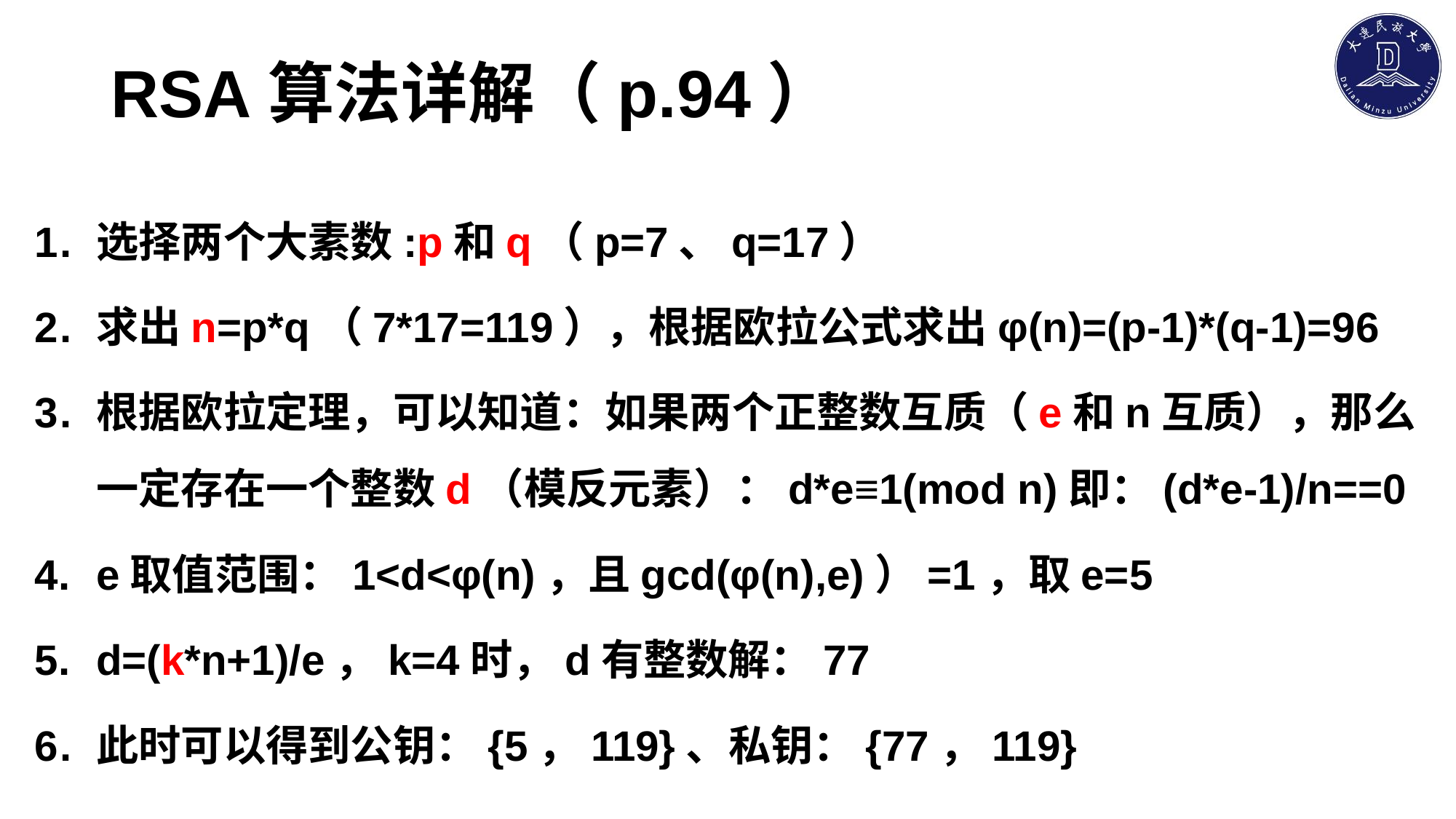

# RSA算法详解（p.94）
选择两个大素数:p和q（p=7、q=17）
求出n=p*q（7*17=119），根据欧拉公式求出φ(n)=(p-1)*(q-1)=96
根据欧拉定理，可以知道：如果两个正整数互质（e和n互质），那么一定存在一个整数d（模反元素）：d*e≡1(mod n)即：(d*e-1)/n==0
e取值范围：1<d<φ(n)，且gcd(φ(n),e)）=1，取e=5
d=(k*n+1)/e，k=4时，d有整数解：77
此时可以得到公钥：{5，119}、私钥：{77，119}